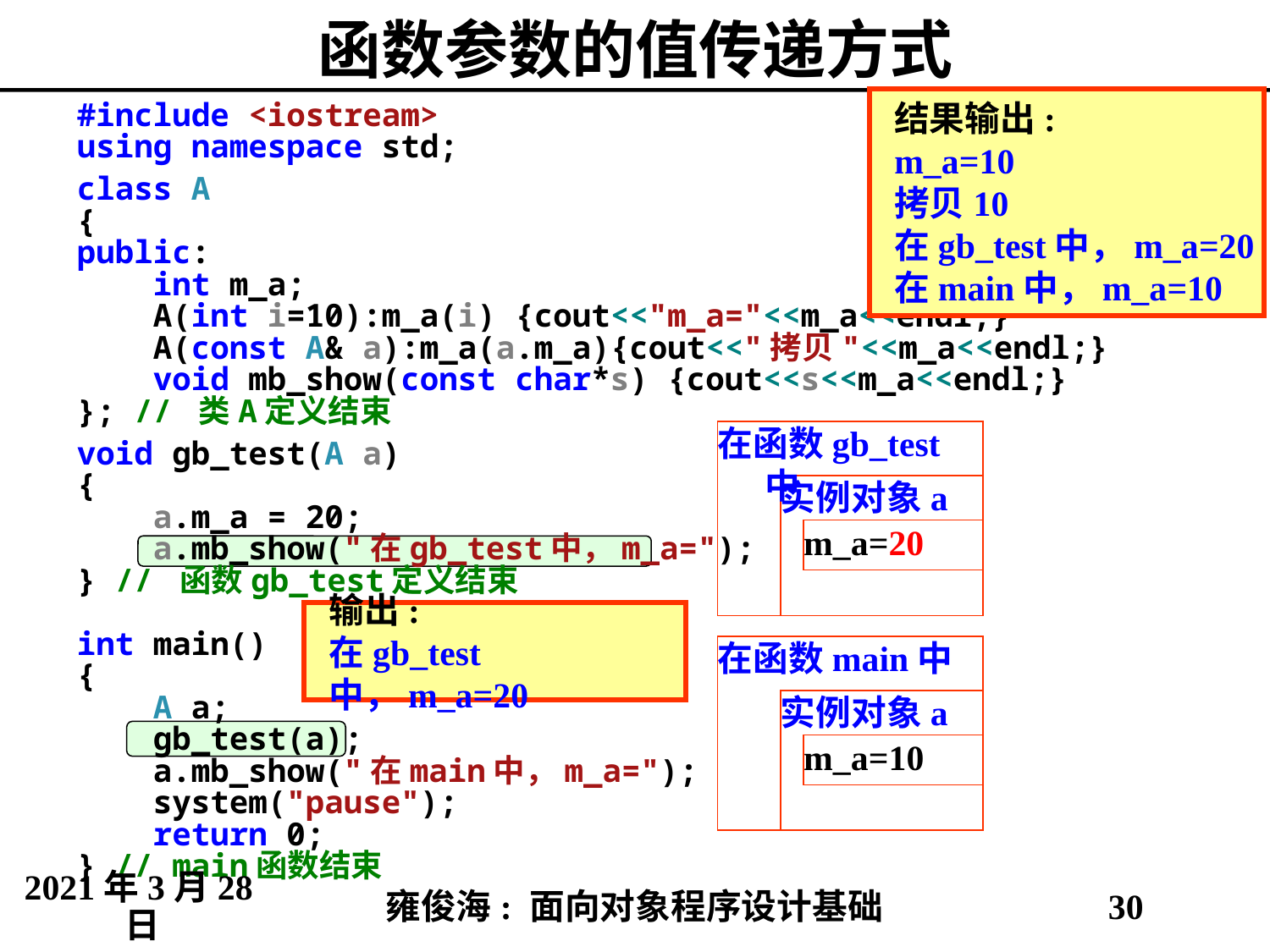

# 函数参数的值传递方式
结果输出:
m_a=10
拷贝10
在gb_test中，m_a=20
在main中，m_a=10

#include <iostream>
using namespace std;
class A
{
public:
    int m_a;
    A(int i=10):m_a(i) {cout<<"m_a="<<m_a<<endl;}
    A(const A& a):m_a(a.m_a){cout<<"拷贝"<<m_a<<endl;}
    void mb_show(const char*s) {cout<<s<<m_a<<endl;}
}; // 类A定义结束
void gb_test(A a)
{
    a.m_a = 20;
    a.mb_show("在gb_test中，m_a=");
} // 函数gb_test定义结束

int main()
{
    A a;
    gb_test(a);
    a.mb_show("在main中，m_a=");
    system("pause");
    return 0;
} // main函数结束
在函数gb_test中
实例对象a
m_a=20

输出:
在gb_test中，m_a=20
在函数main中
实例对象a

m_a=10
2021年3月28日
雍俊海: 面向对象程序设计基础
30